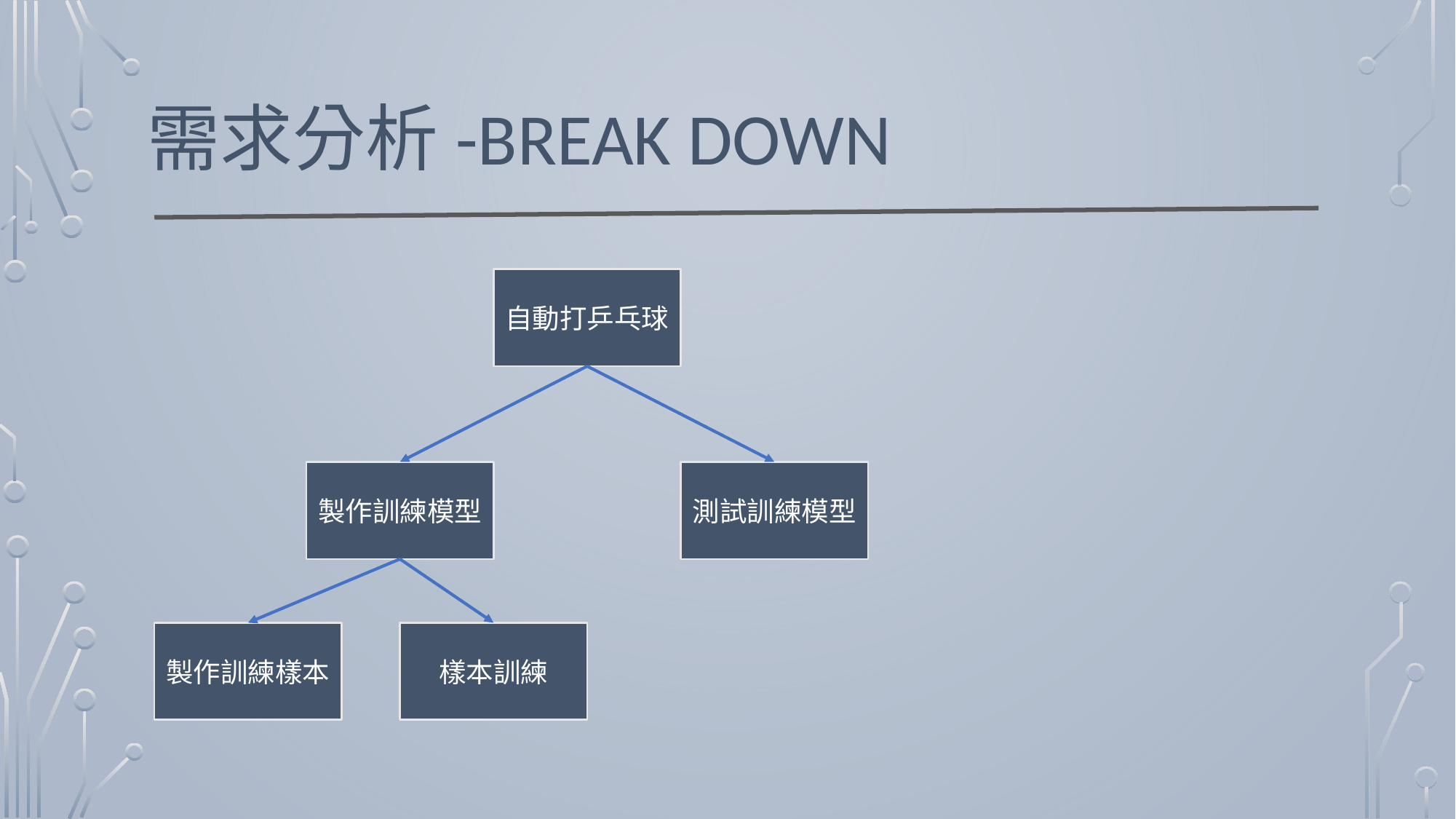

# 需求分析-Break Down
自動打乒乓球
製作訓練模型
測試訓練模型
製作訓練樣本
樣本訓練